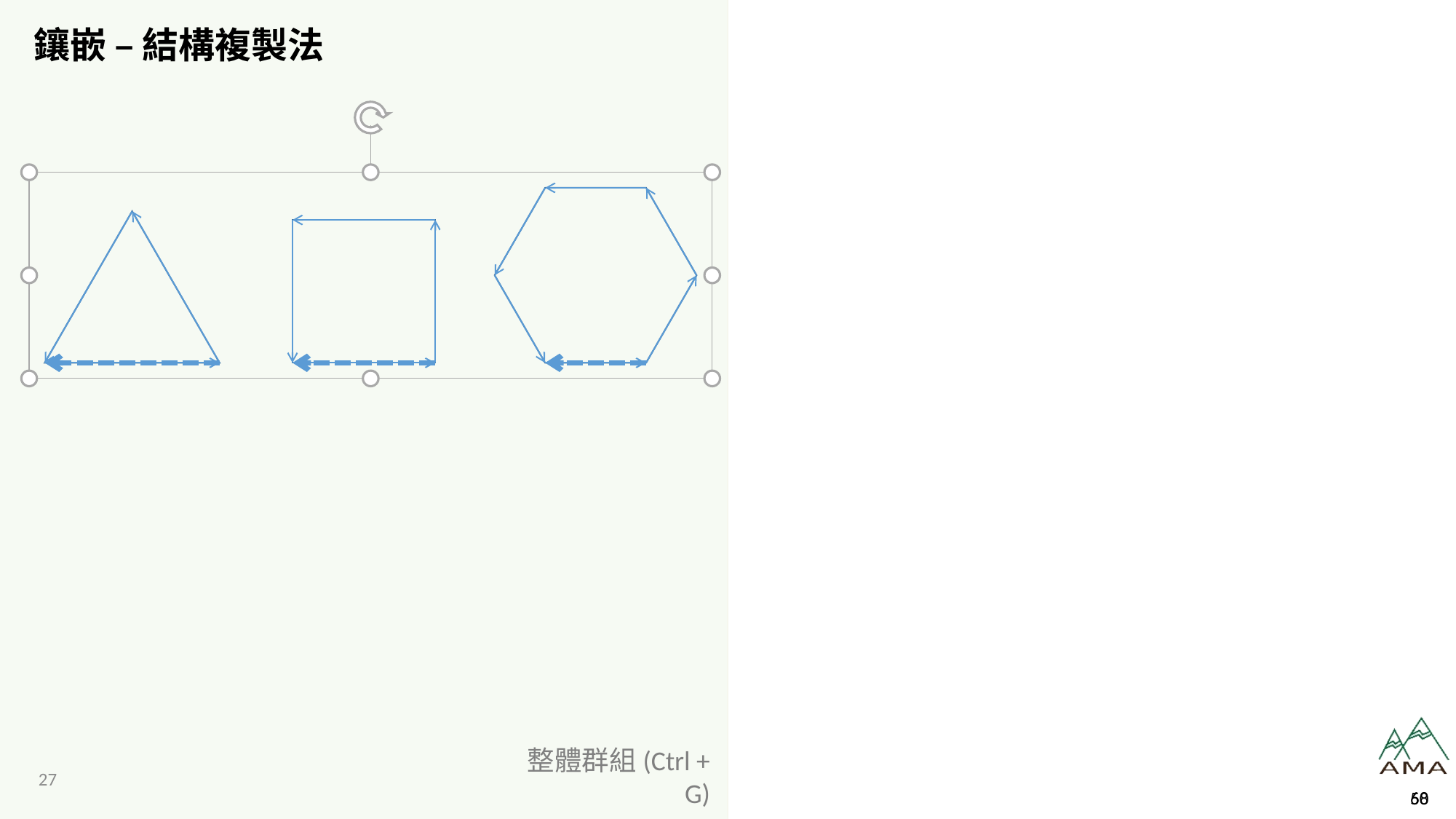

# 鑲嵌 – 結構複製法

整體群組(Ctrl + G)
58
60